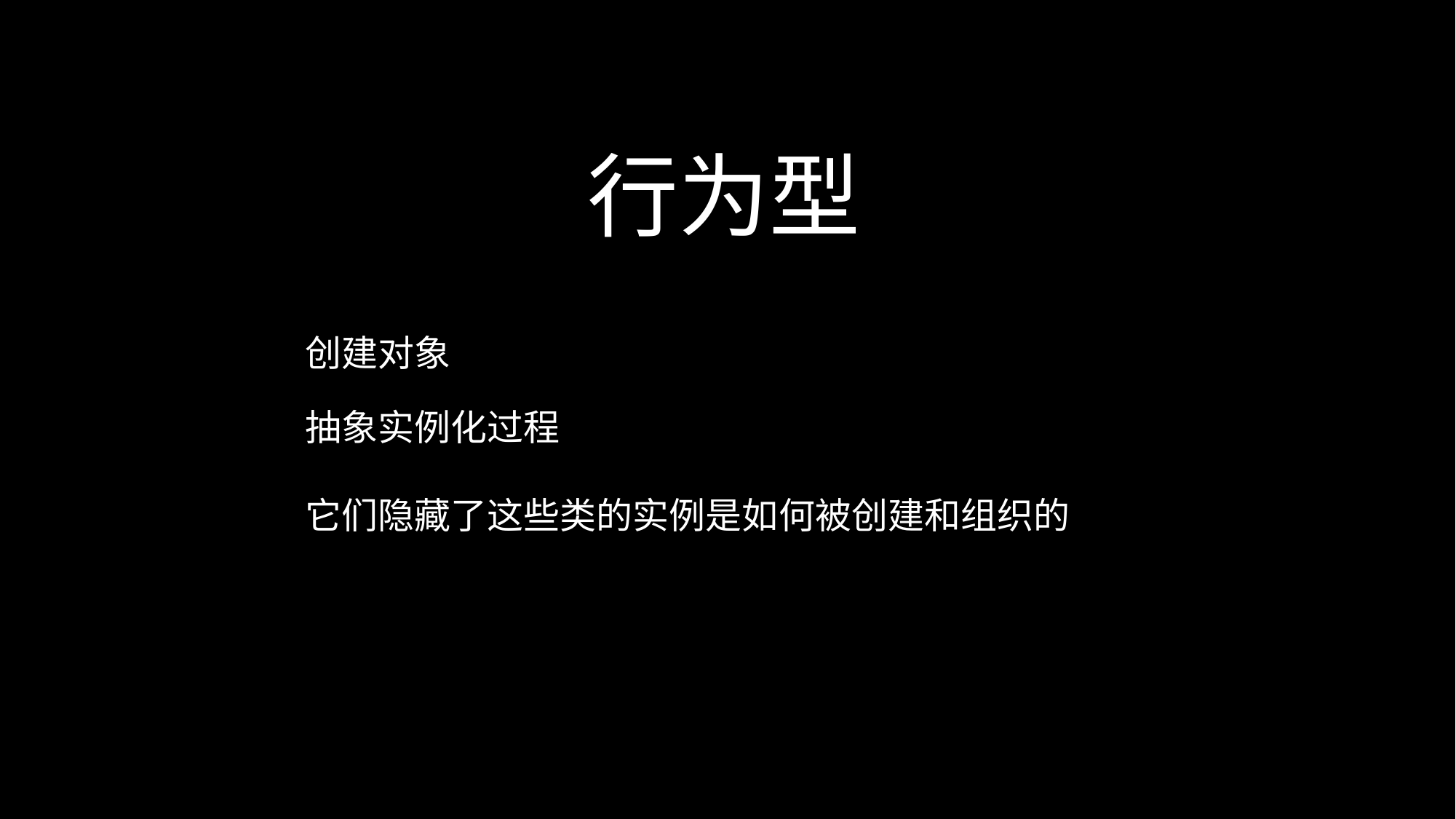

行为型
创建对象
抽象实例化过程
它们隐藏了这些类的实例是如何被创建和组织的